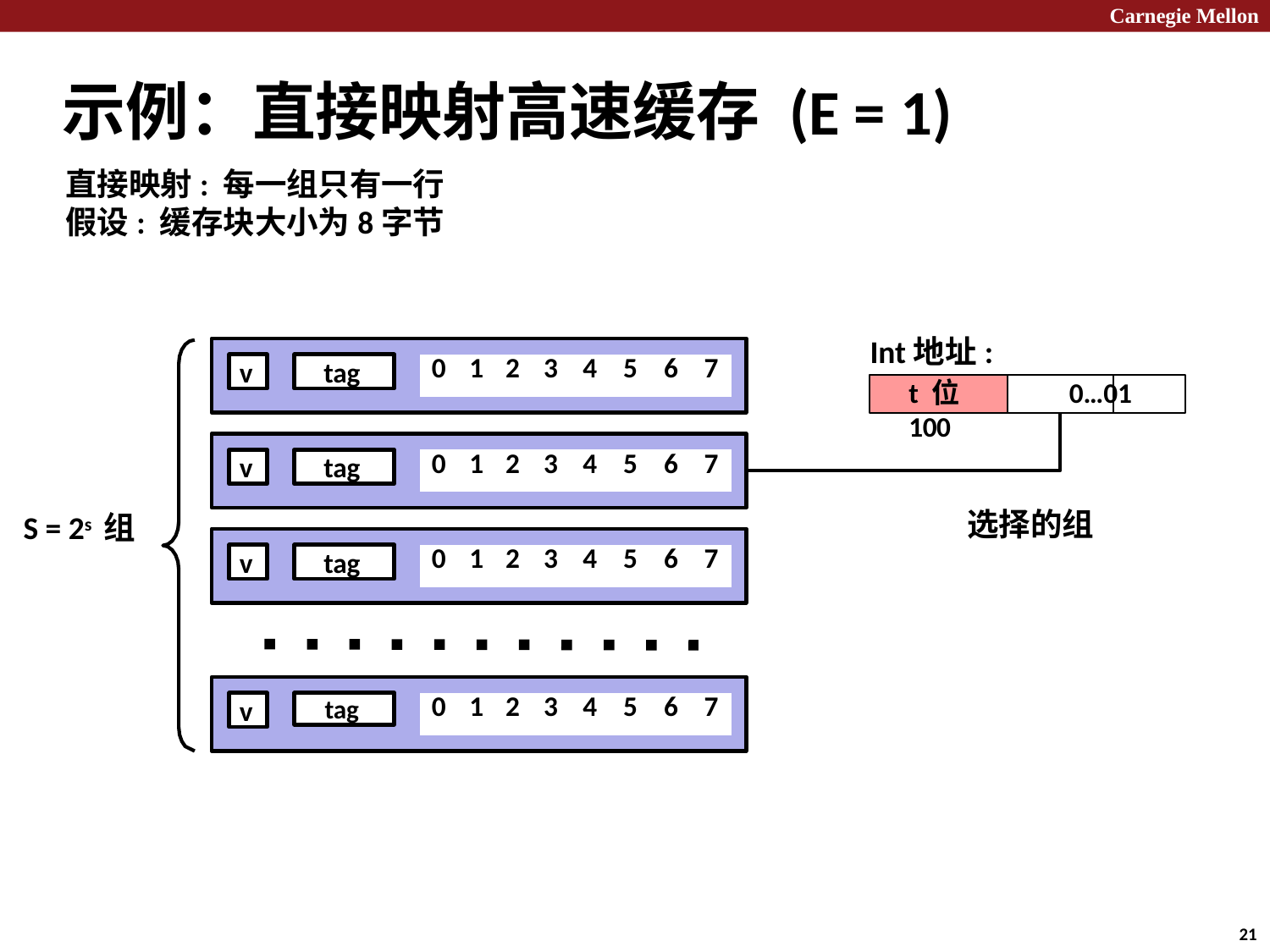

Carnegie Mellon
# 示例：直接映射高速缓存 (E = 1)
直接映射: 每一组只有一行
假设: 缓存块大小为8字节
Int地址:
t 位	0…01	100

选择的组

v
tag
| 0 | 1 | 2 | 3 | 4 | 5 | 6 | 7 |
| --- | --- | --- | --- | --- | --- | --- | --- |

v
tag
| 0 | 1 | 2 | 3 | 4 | 5 | 6 | 7 |
| --- | --- | --- | --- | --- | --- | --- | --- |
S = 2s 组

v
tag
| 0 | 1 | 2 | 3 | 4 | 5 | 6 | 7 |
| --- | --- | --- | --- | --- | --- | --- | --- |

v
tag
| 0 | 1 | 2 | 3 | 4 | 5 | 6 | 7 |
| --- | --- | --- | --- | --- | --- | --- | --- |
21